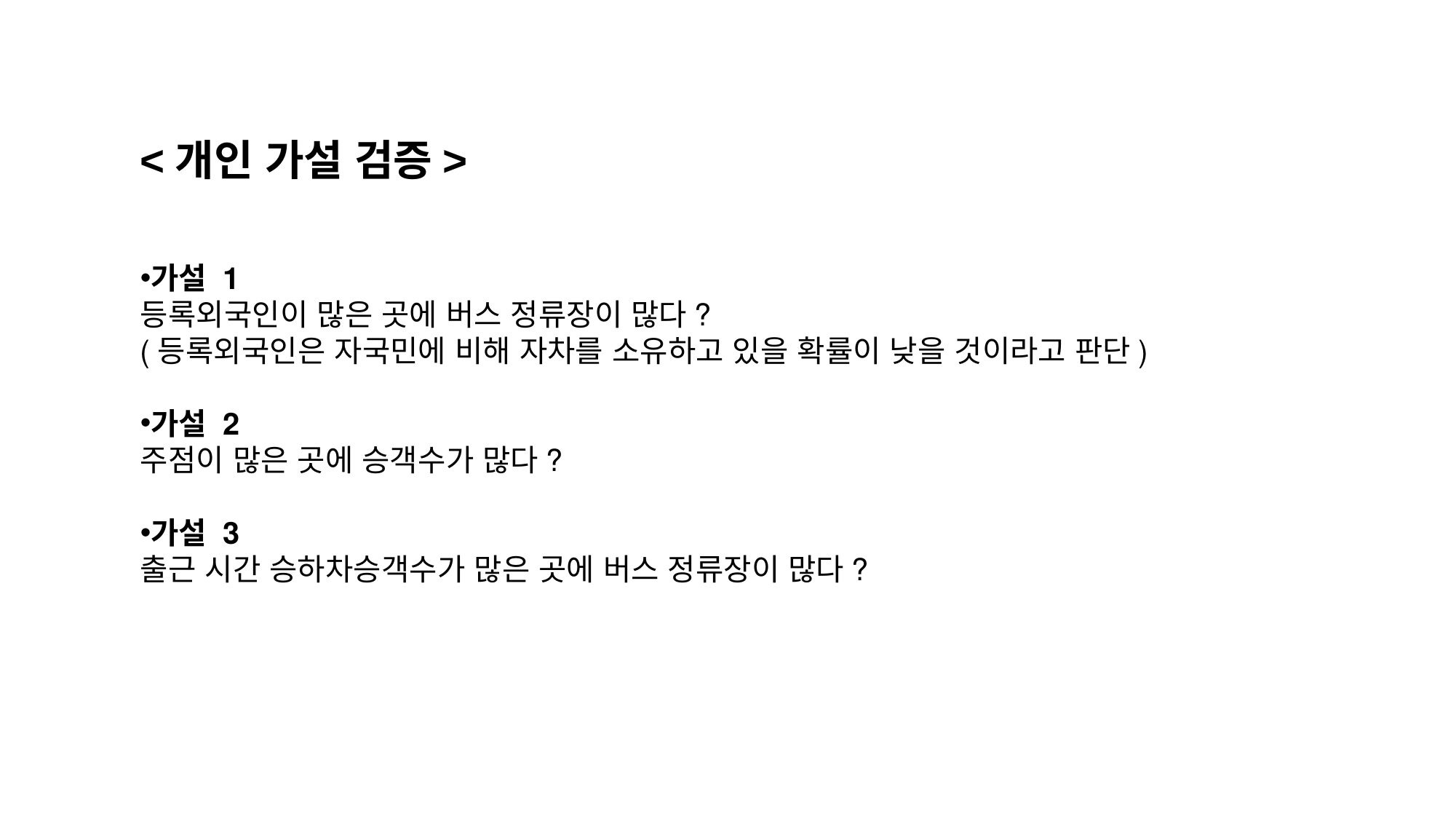

<개인 가설 검증>
가설 1
등록외국인이 많은 곳에 버스 정류장이 많다?
(등록외국인은 자국민에 비해 자차를 소유하고 있을 확률이 낮을 것이라고 판단)

가설 2
주점이 많은 곳에 승객수가 많다?

가설 3
출근 시간 승하차승객수가 많은 곳에 버스 정류장이 많다?